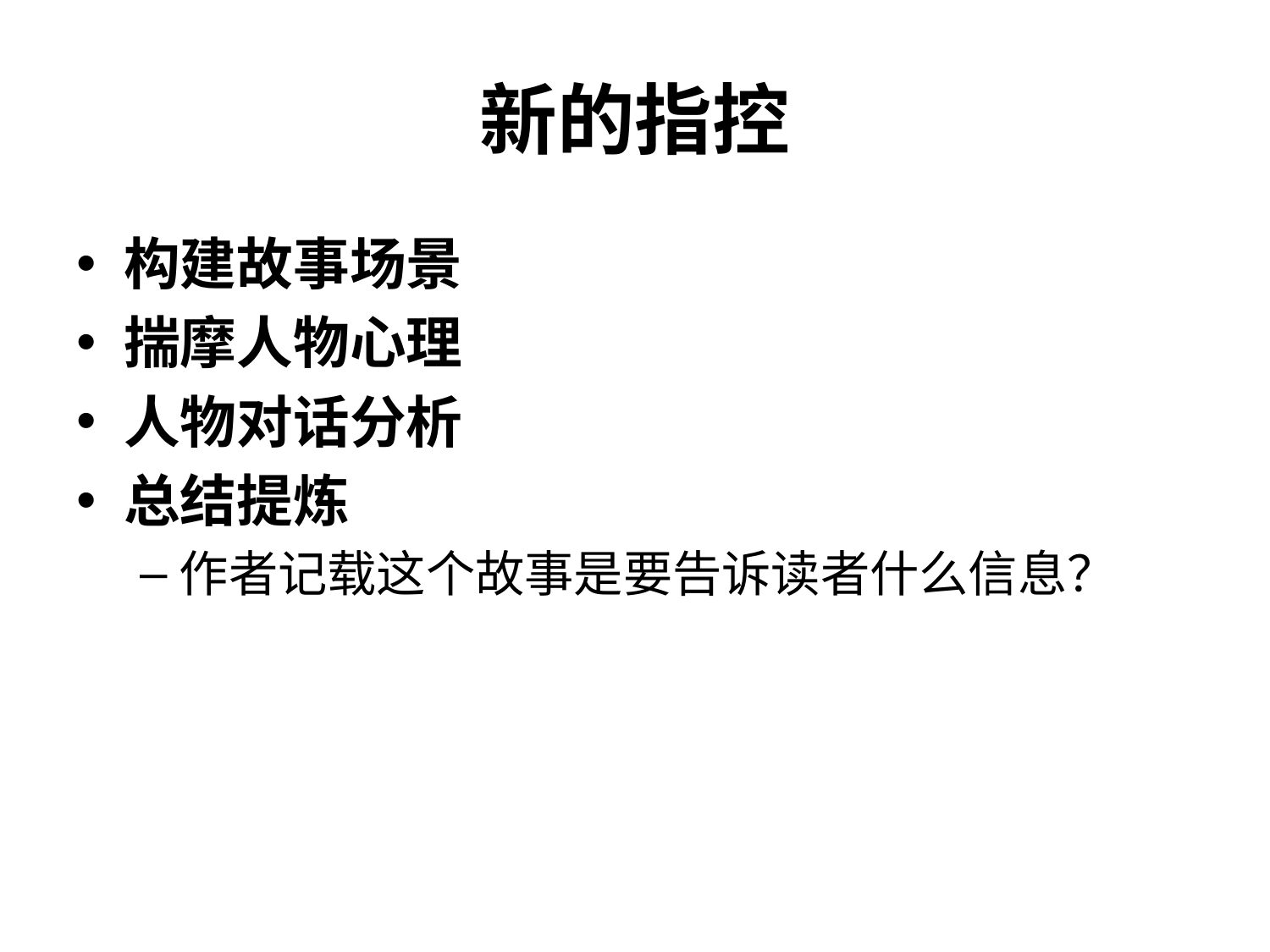

# 新的指控
构建故事场景
揣摩人物心理
人物对话分析
总结提炼
作者记载这个故事是要告诉读者什么信息？